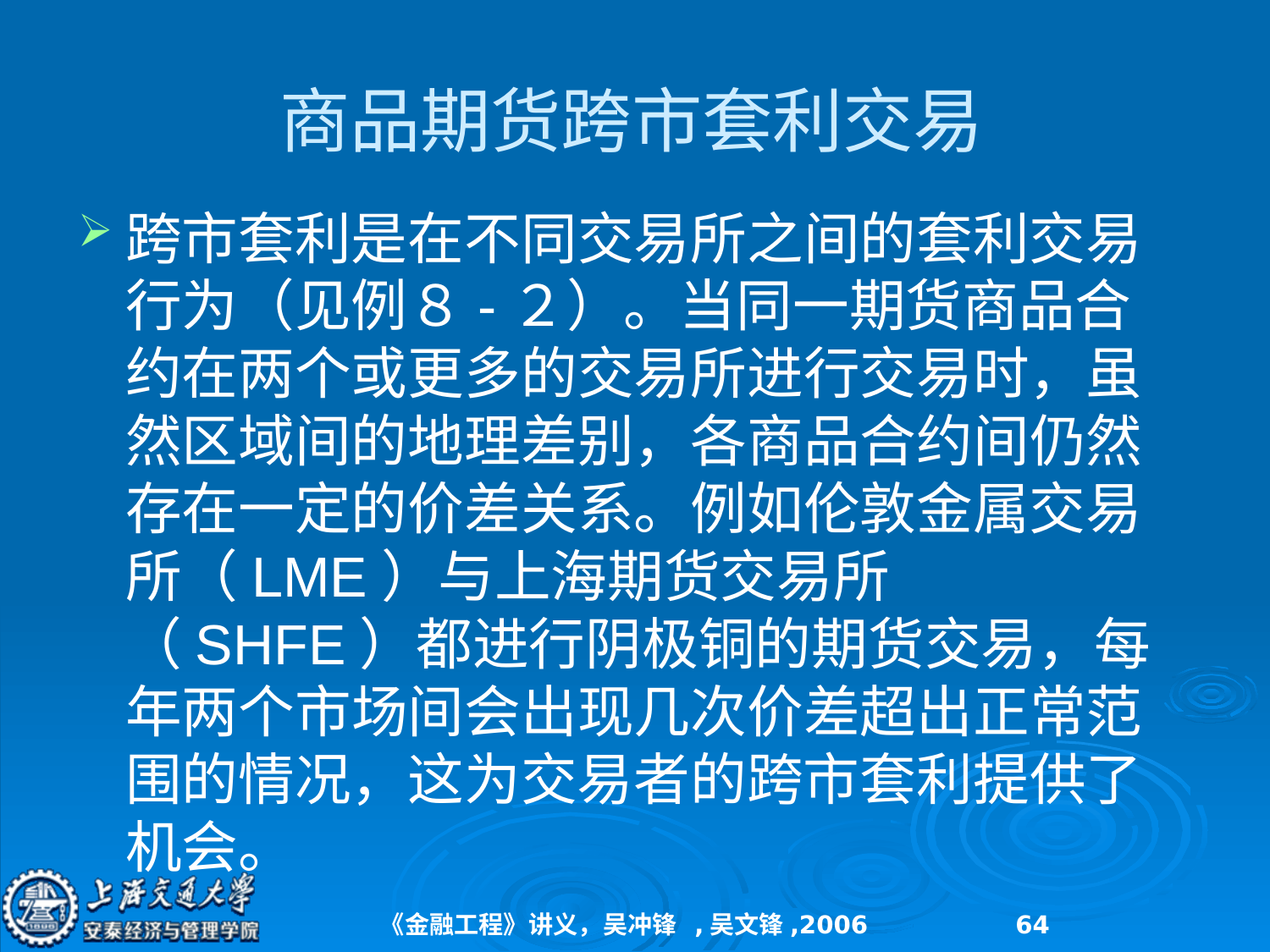

# 商品期货跨市套利交易
跨市套利是在不同交易所之间的套利交易行为（见例８-２）。当同一期货商品合约在两个或更多的交易所进行交易时，虽然区域间的地理差别，各商品合约间仍然存在一定的价差关系。例如伦敦金属交易所（LME）与上海期货交易所（SHFE）都进行阴极铜的期货交易，每年两个市场间会出现几次价差超出正常范围的情况，这为交易者的跨市套利提供了机会。